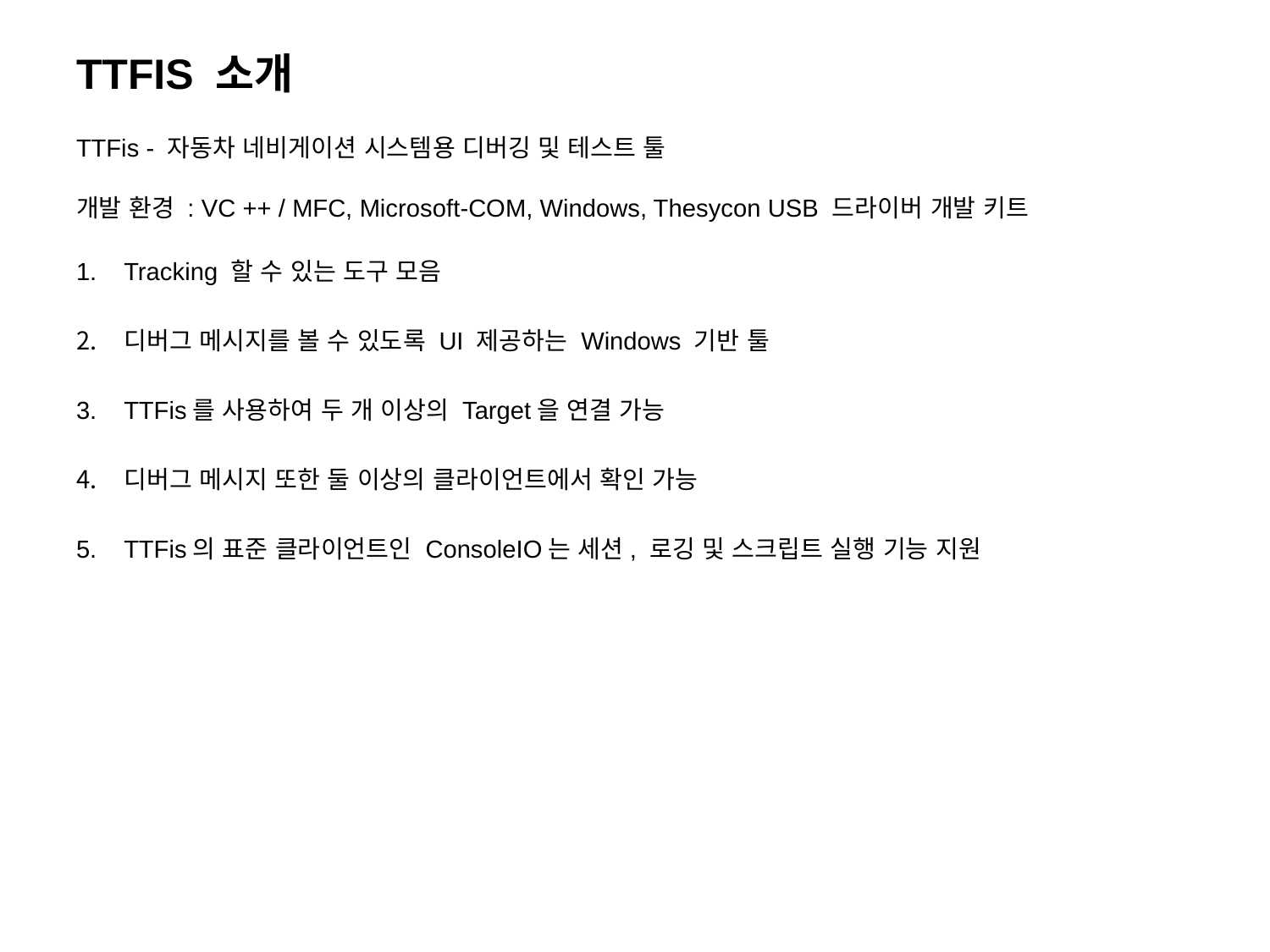

# TTFIS 소개
TTFis - 자동차 네비게이션 시스템용 디버깅 및 테스트 툴
개발 환경 : VC ++ / MFC, Microsoft-COM, Windows, Thesycon USB 드라이버 개발 키트
Tracking 할 수 있는 도구 모음

디버그 메시지를 볼 수 있도록 UI 제공하는 Windows 기반 툴

TTFis를 사용하여 두 개 이상의 Target을 연결 가능

디버그 메시지 또한 둘 이상의 클라이언트에서 확인 가능

TTFis의 표준 클라이언트인 ConsoleIO는 세션, 로깅 및 스크립트 실행 기능 지원